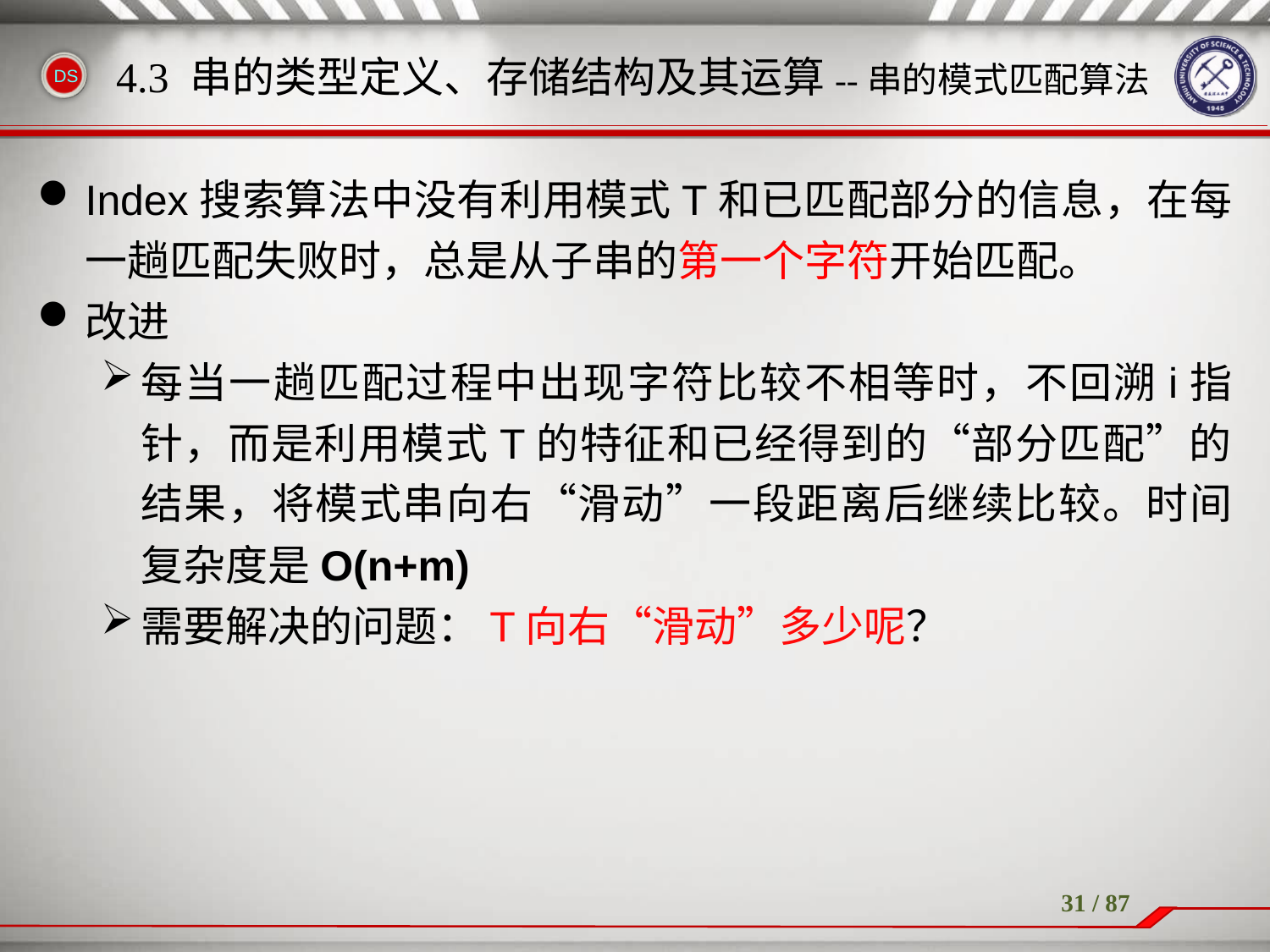

# 4.3 串的类型定义、存储结构及其运算--串的模式匹配算法
Index搜索算法中没有利用模式T和已匹配部分的信息，在每一趟匹配失败时，总是从子串的第一个字符开始匹配。
改进
每当一趟匹配过程中出现字符比较不相等时，不回溯i指针，而是利用模式T的特征和已经得到的“部分匹配”的结果，将模式串向右“滑动”一段距离后继续比较。时间复杂度是O(n+m)
需要解决的问题：T向右“滑动”多少呢？